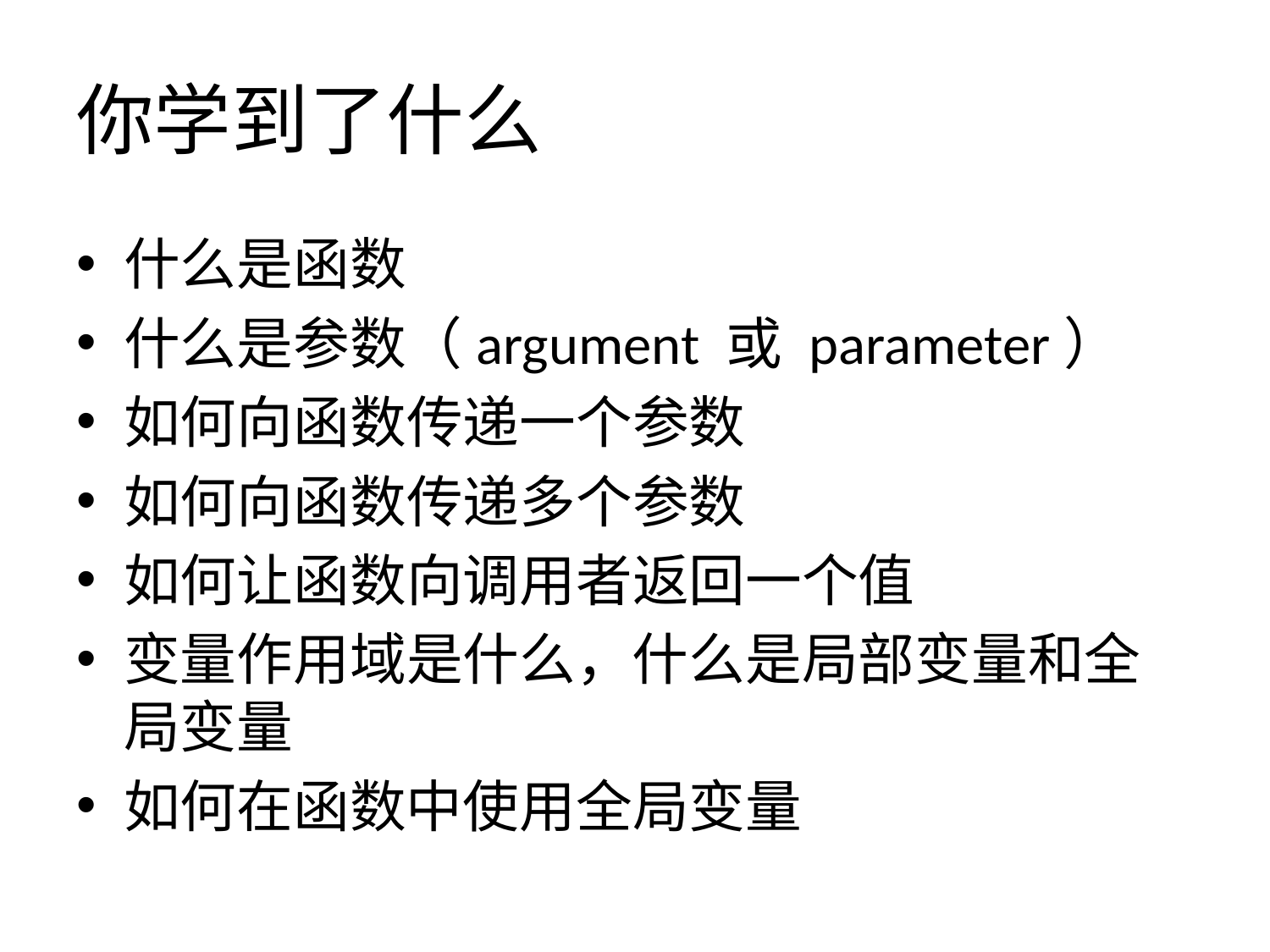

# 你学到了什么
什么是函数
什么是参数（argument 或 parameter）
如何向函数传递一个参数
如何向函数传递多个参数
如何让函数向调用者返回一个值
变量作用域是什么，什么是局部变量和全局变量
如何在函数中使用全局变量